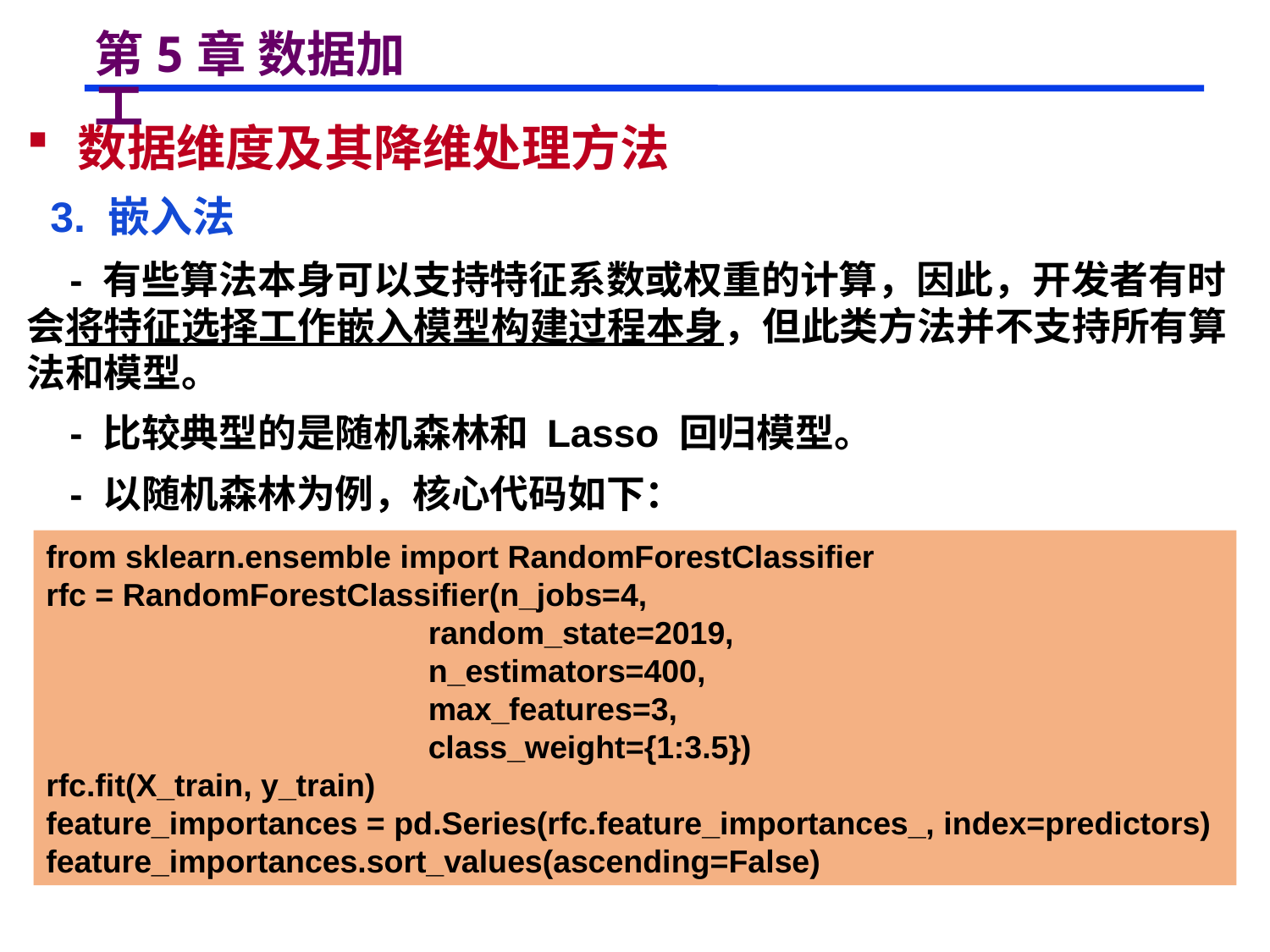

# 第5章 数据加工
 数据维度及其降维处理方法
  3. 嵌入法
    - 有些算法本身可以支持特征系数或权重的计算，因此，开发者有时会将特征选择工作嵌入模型构建过程本身，但此类方法并不支持所有算法和模型。
    - 比较典型的是随机森林和 Lasso 回归模型。
    - 以随机森林为例，核心代码如下：
from sklearn.ensemble import RandomForestClassifier
rfc = RandomForestClassifier(n_jobs=4,
                                           random_state=2019,
                                           n_estimators=400,
                                           max_features=3,
                                           class_weight={1:3.5})
rfc.fit(X_train, y_train)
feature_importances = pd.Series(rfc.feature_importances_, index=predictors)
feature_importances.sort_values(ascending=False)